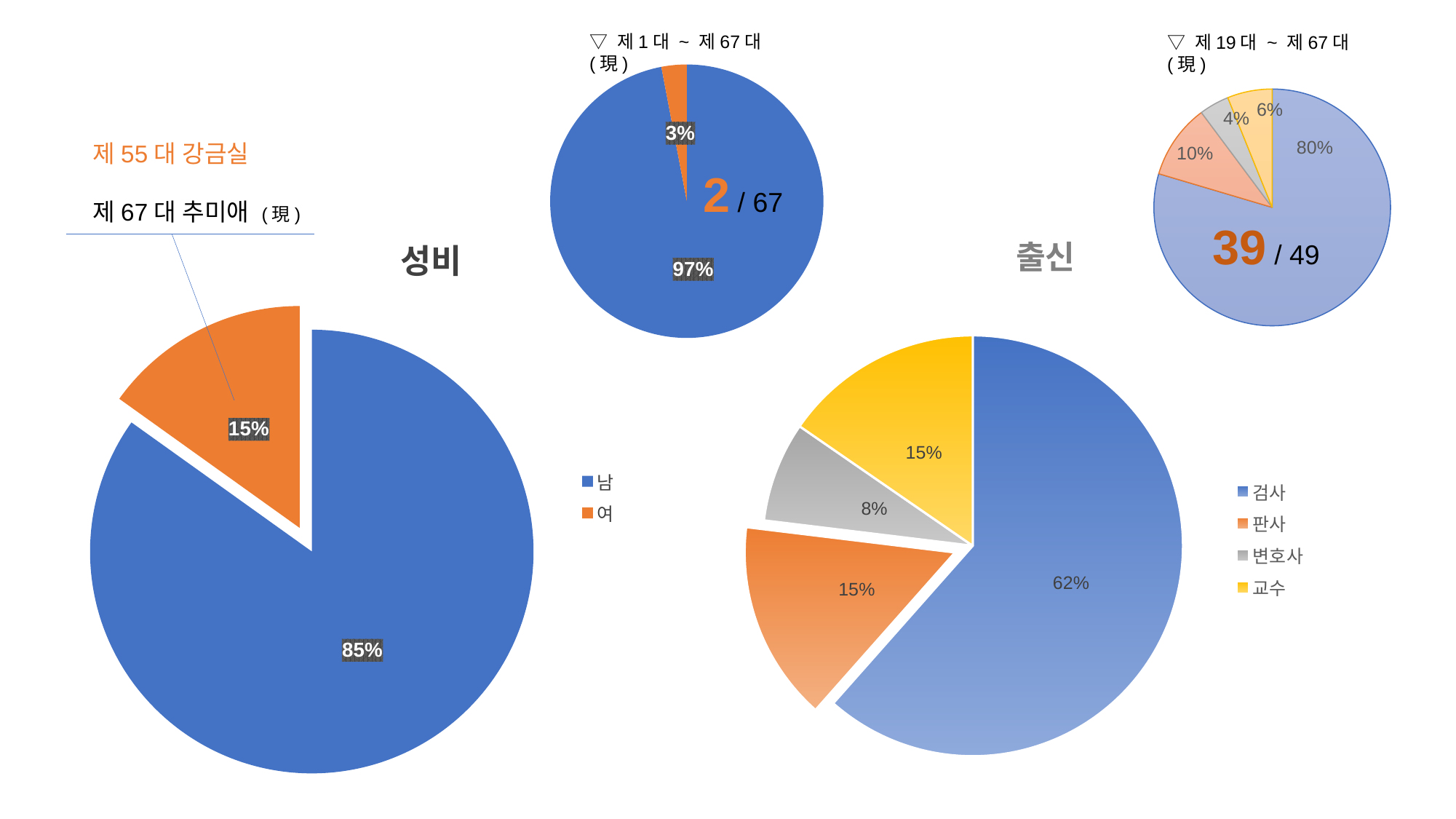

▽ 제1대 ~ 제67대 (現)
▽ 제19대 ~ 제67대 (現)

### Chart

| Category | 법무부 장관 |
|---|---|
| 남 | 43.55 |
| 여 | 1.34 |

### Chart

| Category | 열1 |
|---|---|
| 검사 | 19.11 |
| 판사 | 2.45 |
| 변호사 | 0.98 |
| 교수 | 1.47 |
제55대 강금실
제67대 추미애 (現)
2 / 67

### Chart: 성비

| Category | 법무부 장관 |
|---|---|
| 남 | 1.46 |
| 여 | 0.26 |
39 / 49

### Chart: 출신

| Category | 법무부 장관 |
|---|---|
| 검사 | 1.04 |
| 판사 | 0.26 |
| 변호사 | 0.13 |
| 교수 | 0.26 |